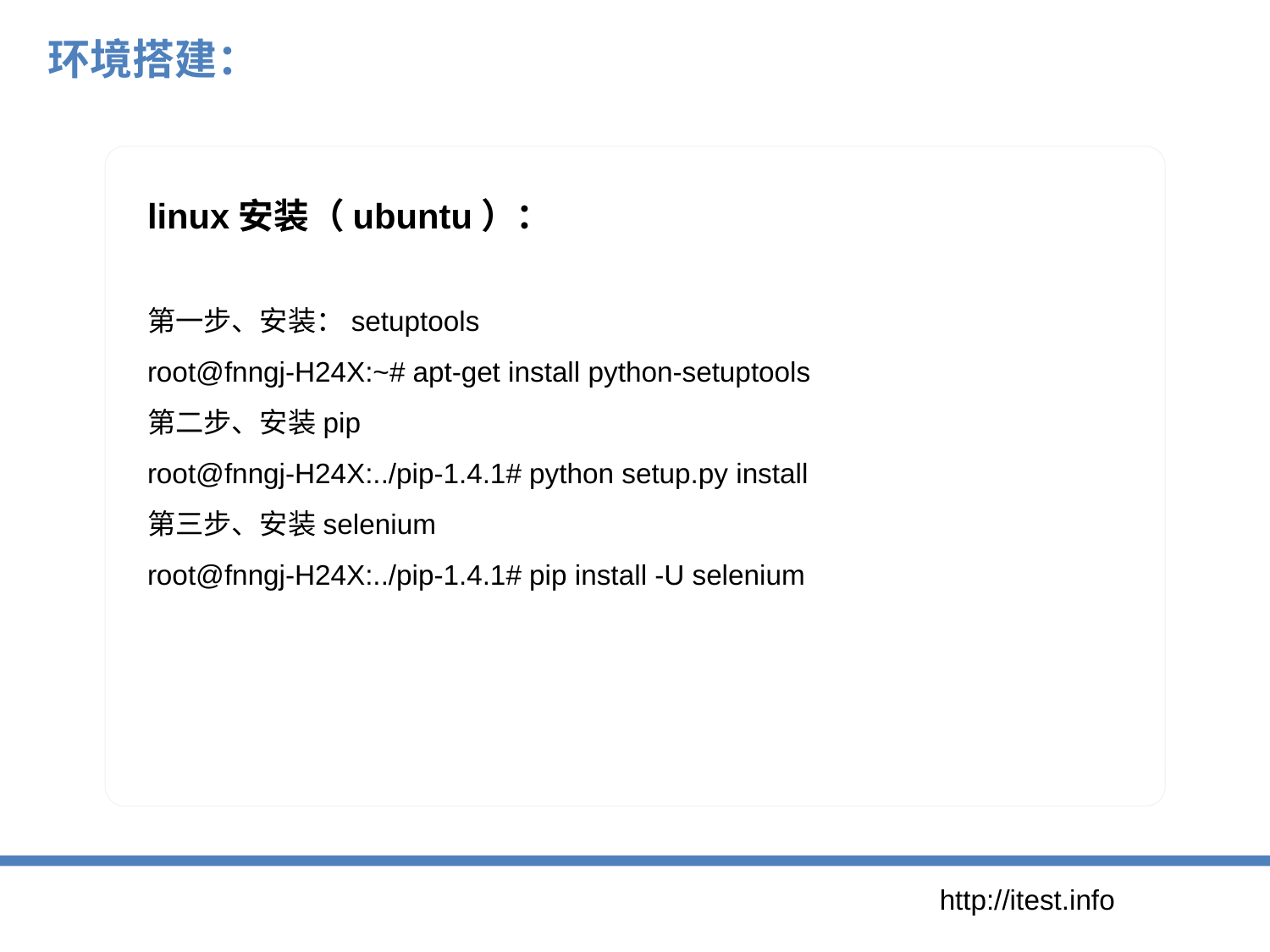

环境搭建：

linux安装（ubuntu）：

第一步、安装：setuptools
root@fnngj-H24X:~# apt-get install python-setuptools
第二步、安装pip
root@fnngj-H24X:../pip-1.4.1# python setup.py install
第三步、安装selenium
root@fnngj-H24X:../pip-1.4.1# pip install -U selenium

http://itest.info